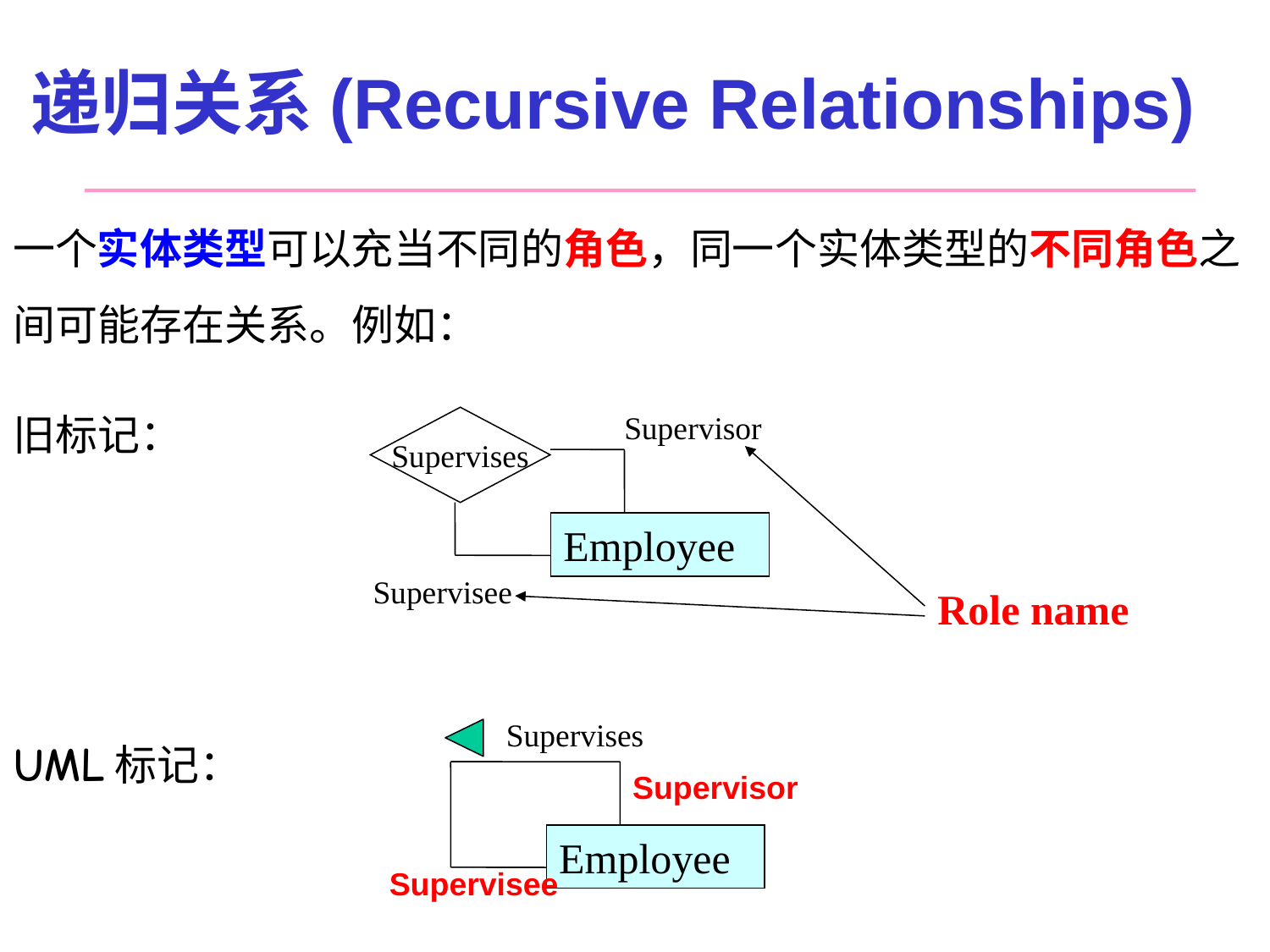

# 递归关系(Recursive Relationships)
一个实体类型可以充当不同的角色，同一个实体类型的不同角色之间可能存在关系。例如：

旧标记：

UML标记：
Supervisor
Supervises

Employee

Supervisee
Role name

Supervises

Supervisor

Employee
Supervisee